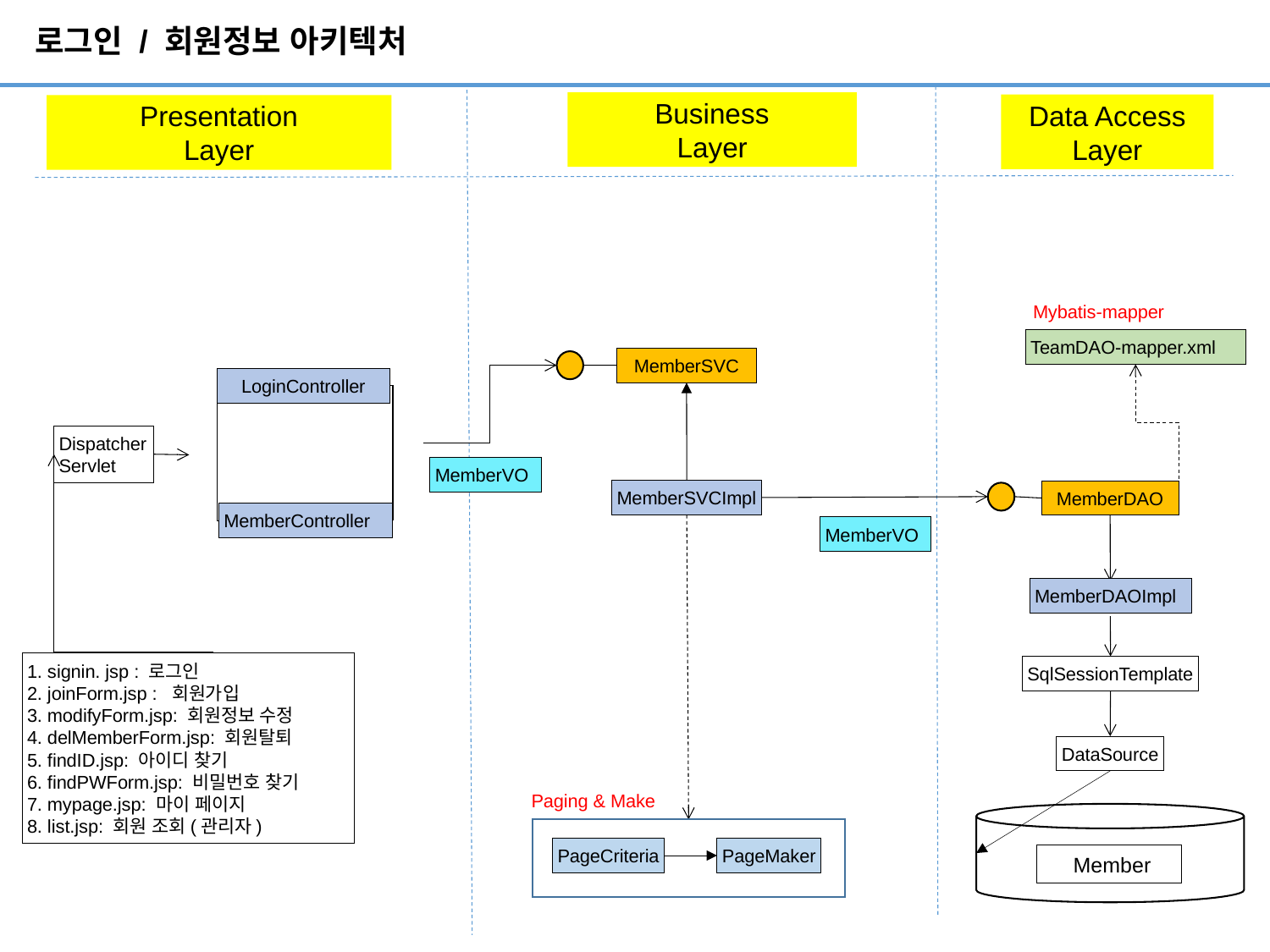

# 로그인 / 회원정보 아키텍처

Business
Layer
Data Access
Layer
Presentation
Layer
Mybatis-mapper
TeamDAO-mapper.xml
MemberSVC

LoginController
Dispatcher
Servlet
MemberVO
MemberSVCImpl
MemberDAO

MemberController
MemberVO
MemberDAOImpl
1. signin. jsp : 로그인
2. joinForm.jsp :  회원가입
3. modifyForm.jsp: 회원정보 수정
4. delMemberForm.jsp: 회원탈퇴
5. findID.jsp: 아이디 찾기
6. findPWForm.jsp: 비밀번호 찾기
7. mypage.jsp: 마이 페이지
8. list.jsp: 회원 조회(관리자)
SqlSessionTemplate
DataSource
Paging & Make

 Member

PageCriteria
PageMaker